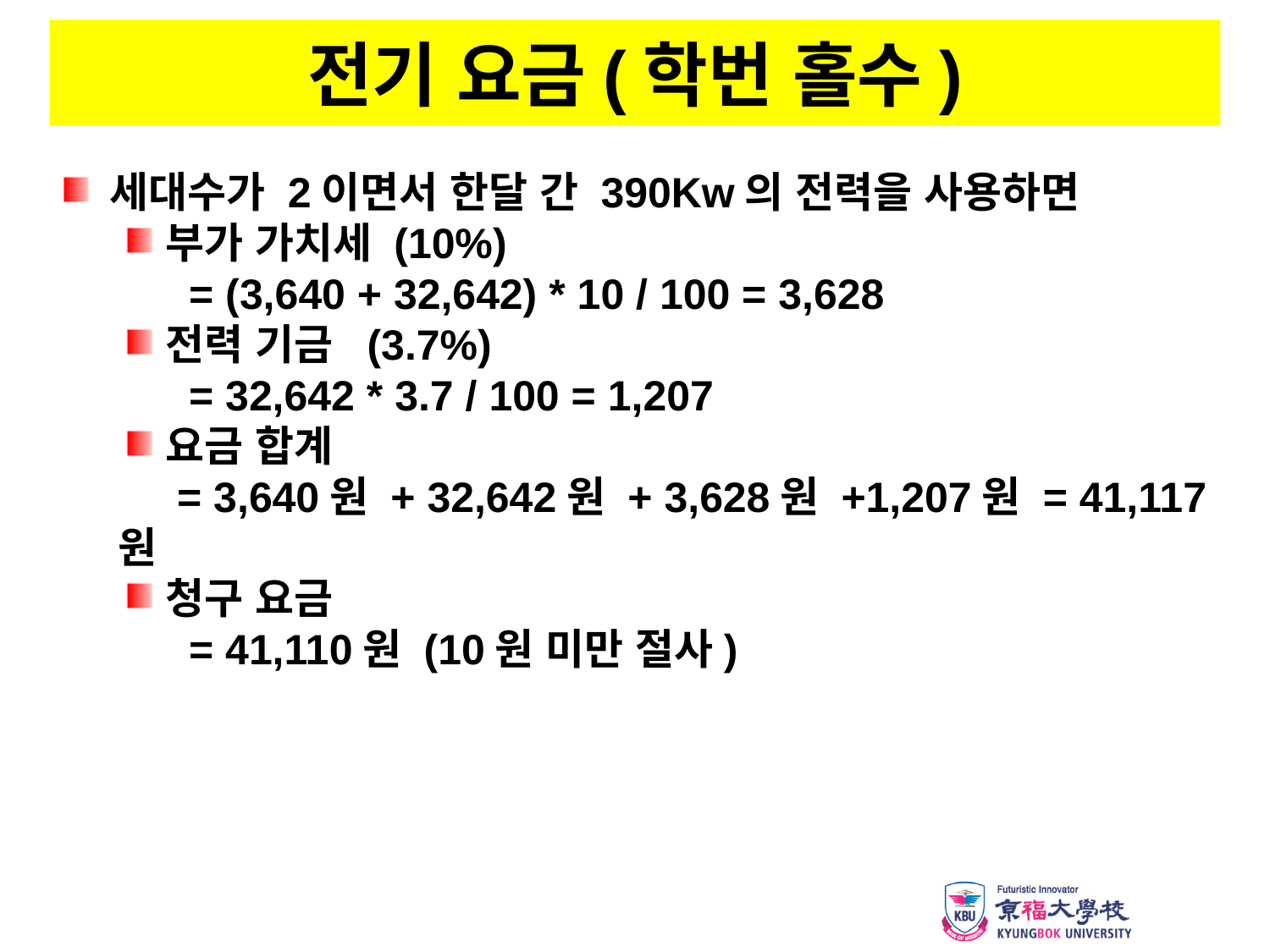

# 전기 요금(학번 홀수)
세대수가 2이면서 한달 간 390Kw의 전력을 사용하면
부가 가치세 (10%)
      = (3,640 + 32,642) * 10 / 100 = 3,628
전력 기금  (3.7%)
      = 32,642 * 3.7 / 100 = 1,207
요금 합계
     = 3,640원 + 32,642원 + 3,628원 +1,207원 = 41,117 원
청구 요금
      = 41,110원 (10원 미만 절사)